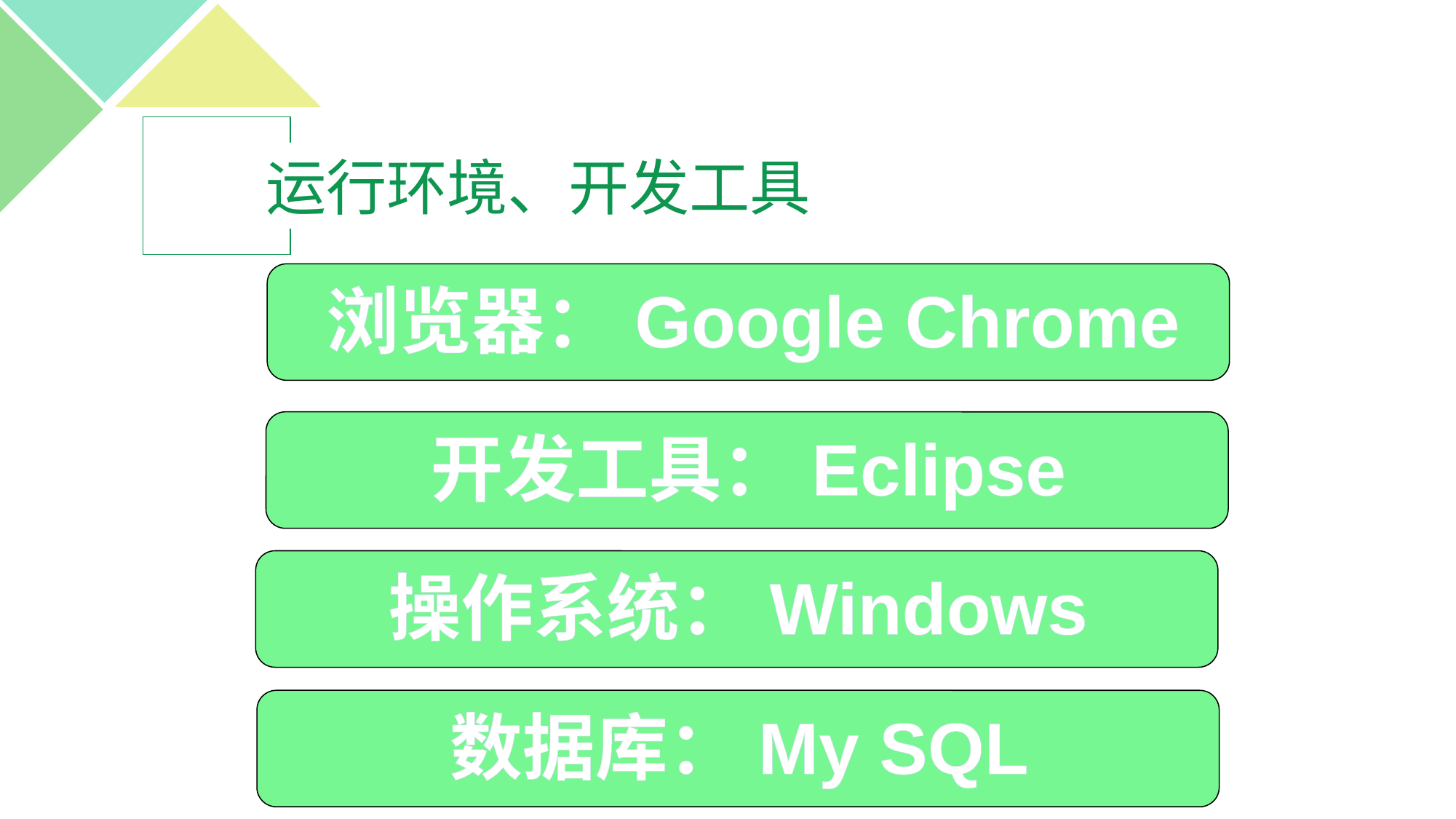

运行环境、开发工具

浏览器：Google Chrome

开发工具：Eclipse

操作系统：Windows

数据库：My SQL